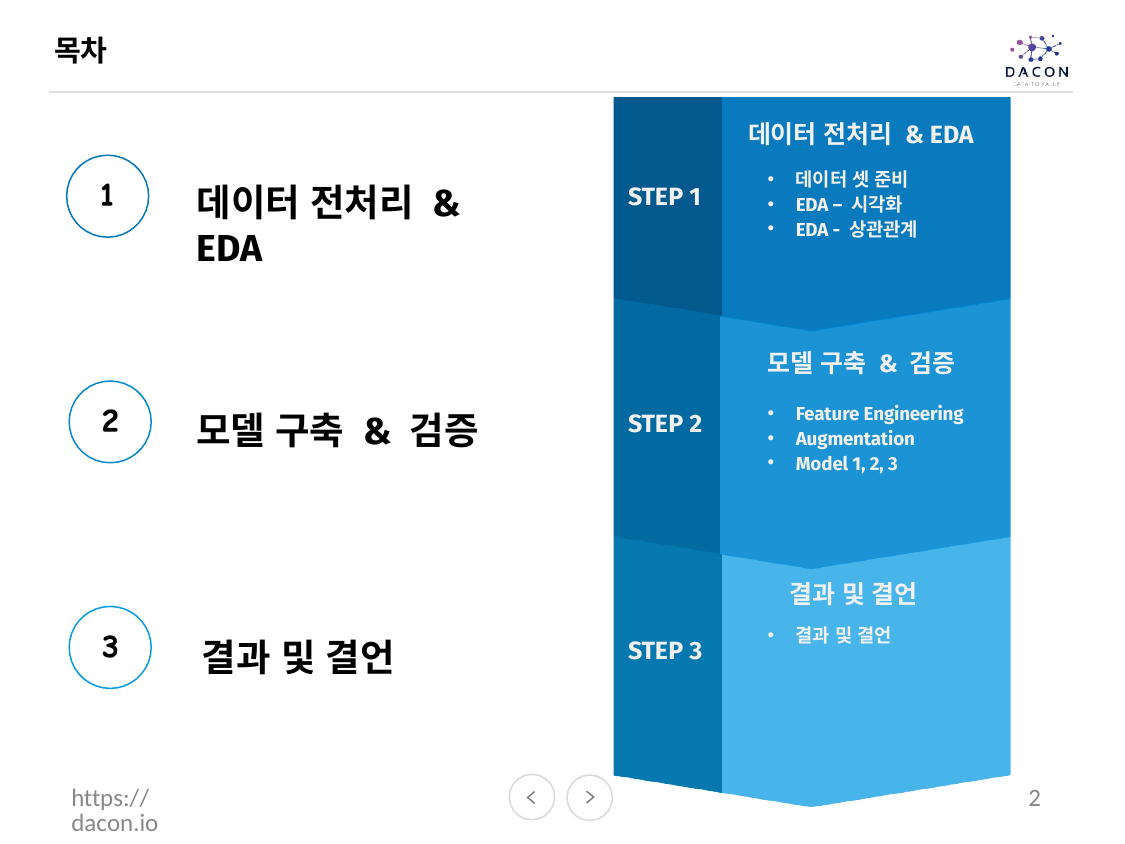

목차

데이터 전처리 & EDA

데이터 셋 준비
EDA – 시각화
EDA - 상관관계
데이터 전처리 & EDA
1
STEP 1
모델 구축 & 검증

모델 구축 & 검증
Feature Engineering
Augmentation
Model 1, 2, 3

2
STEP 2
결과 및 결언

결과 및 결언
3
결과 및 결언
STEP 3
https://dacon.io
2